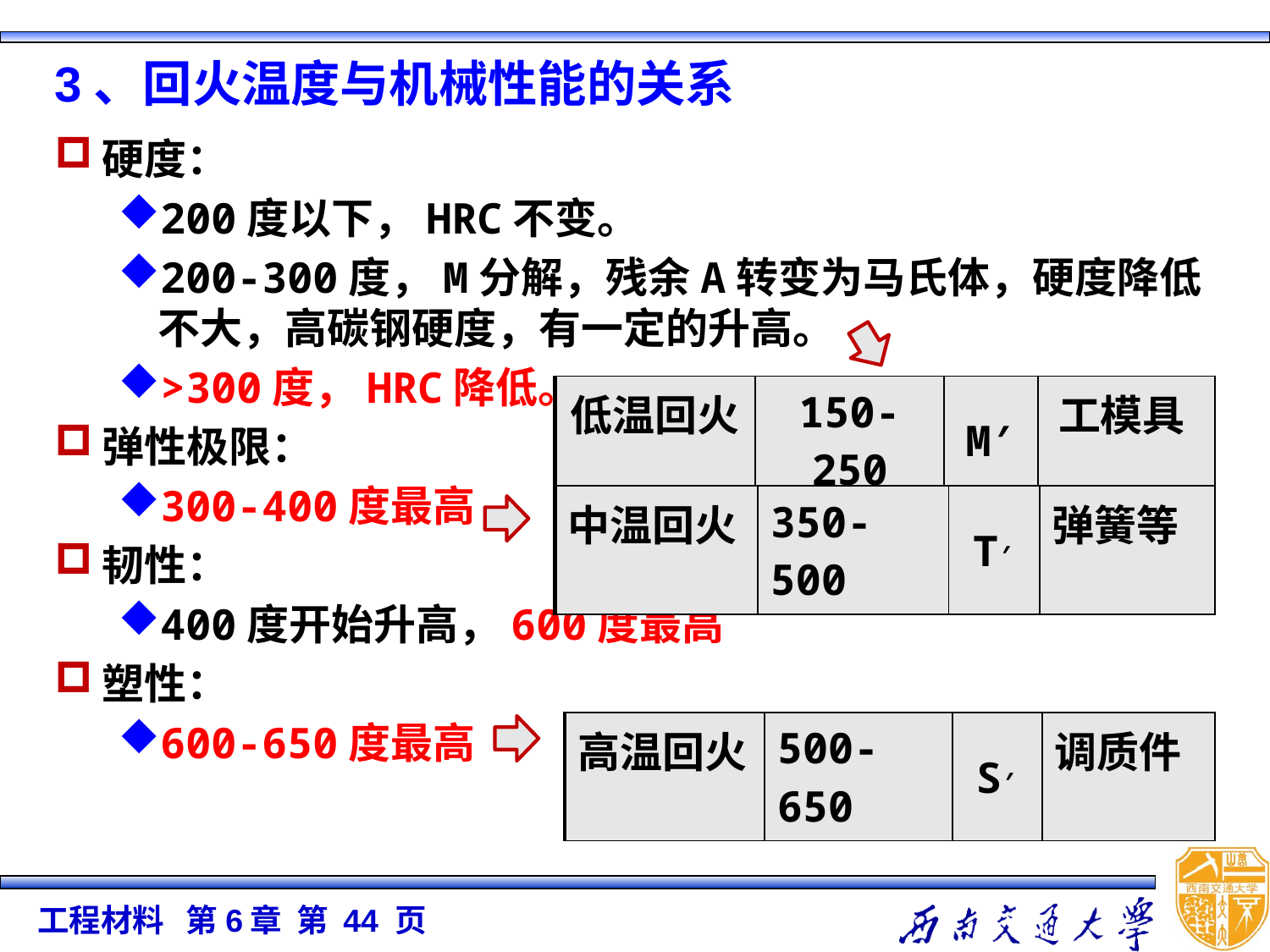

# 3、回火温度与机械性能的关系
硬度：
200度以下，HRC不变。
200-300度，M分解，残余A转变为马氏体，硬度降低不大，高碳钢硬度，有一定的升高。
>300度，HRC降低。
弹性极限：
300-400度最高
韧性：
400度开始升高，600度最高
塑性：
600-650度最高

| 低温回火 | 150-250 | M′ | 工模具 |
| --- | --- | --- | --- |
| 中温回火 | 350-500 | T′ | 弹簧等 |
| --- | --- | --- | --- |

| 高温回火 | 500-650 | S′ | 调质件 |
| --- | --- | --- | --- |